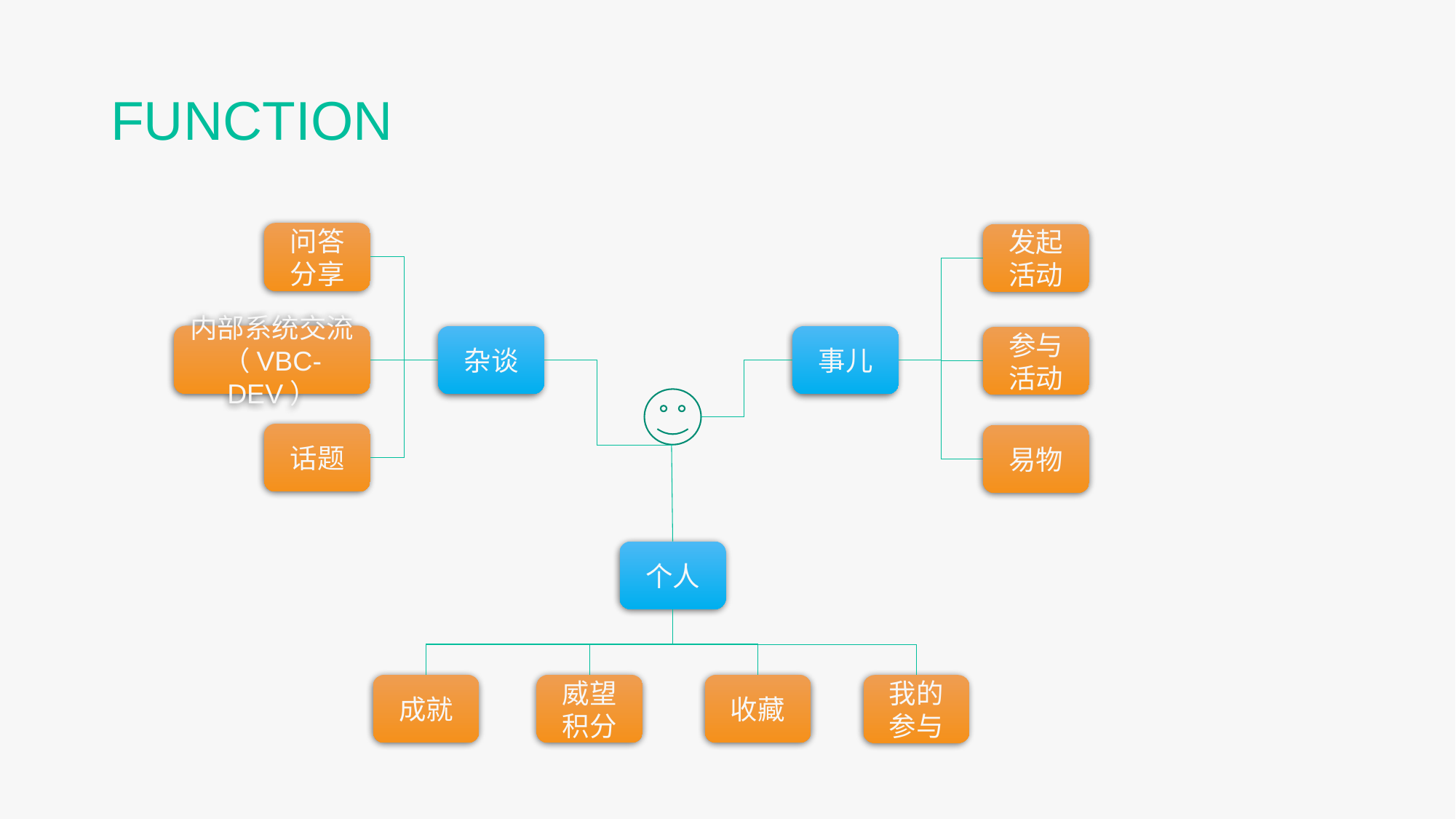

FUNCTION
问答
分享
发起活动
内部系统交流
（VBC-DEV）
杂谈
事儿
参与活动

话题
易物
个人
成就
威望
积分
收藏
我的参与